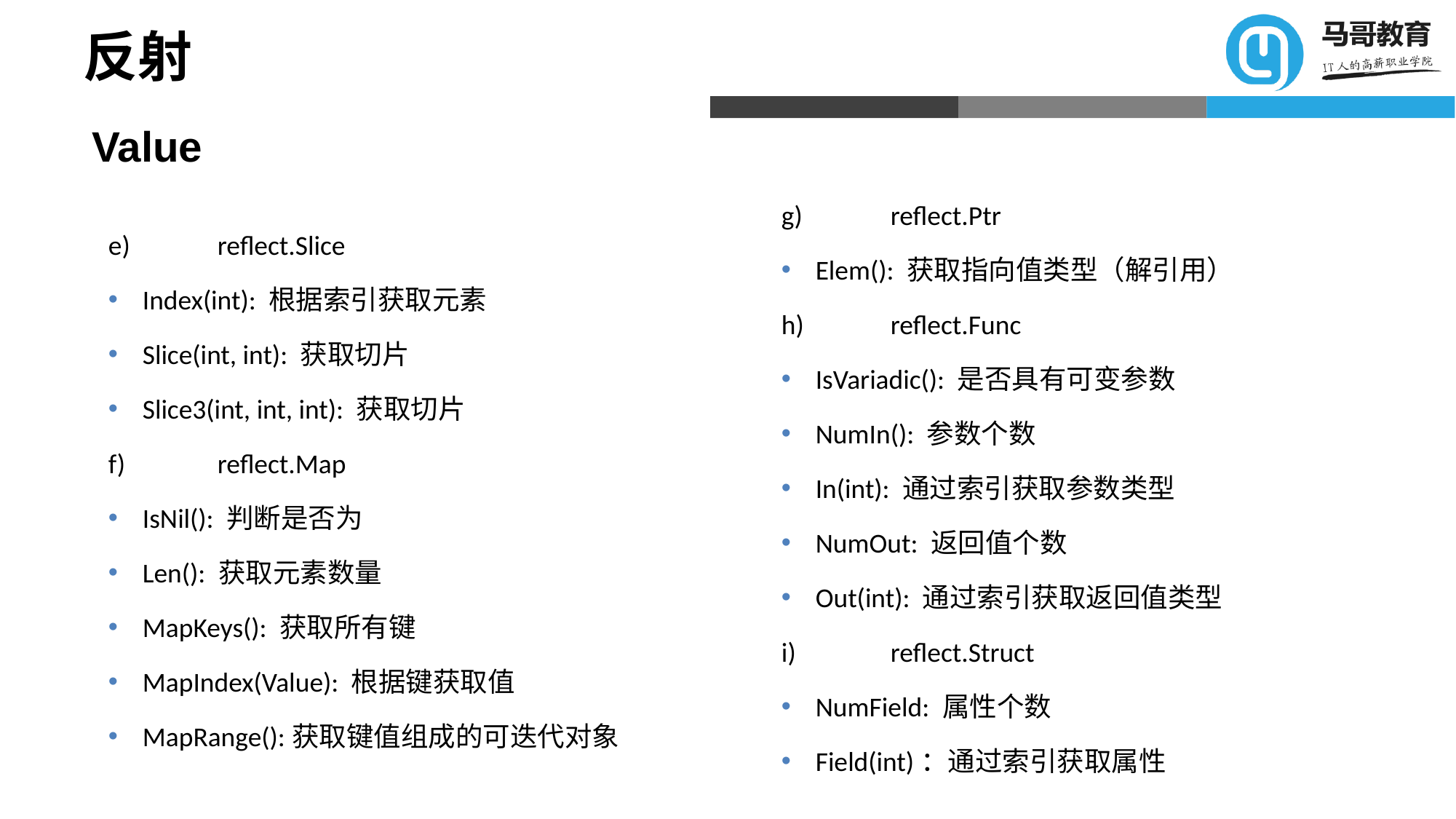

# 反射
Value
g)	reflect.Ptr
Elem(): 获取指向值类型（解引用）
h)	reflect.Func
IsVariadic(): 是否具有可变参数
NumIn(): 参数个数
In(int): 通过索引获取参数类型
NumOut: 返回值个数
Out(int): 通过索引获取返回值类型
i)	reflect.Struct
NumField: 属性个数
Field(int)：通过索引获取属性
e)	reflect.Slice
Index(int): 根据索引获取元素
Slice(int, int): 获取切片
Slice3(int, int, int): 获取切片
f)	reflect.Map
IsNil(): 判断是否为
Len(): 获取元素数量
MapKeys(): 获取所有键
MapIndex(Value): 根据键获取值
MapRange():获取键值组成的可迭代对象